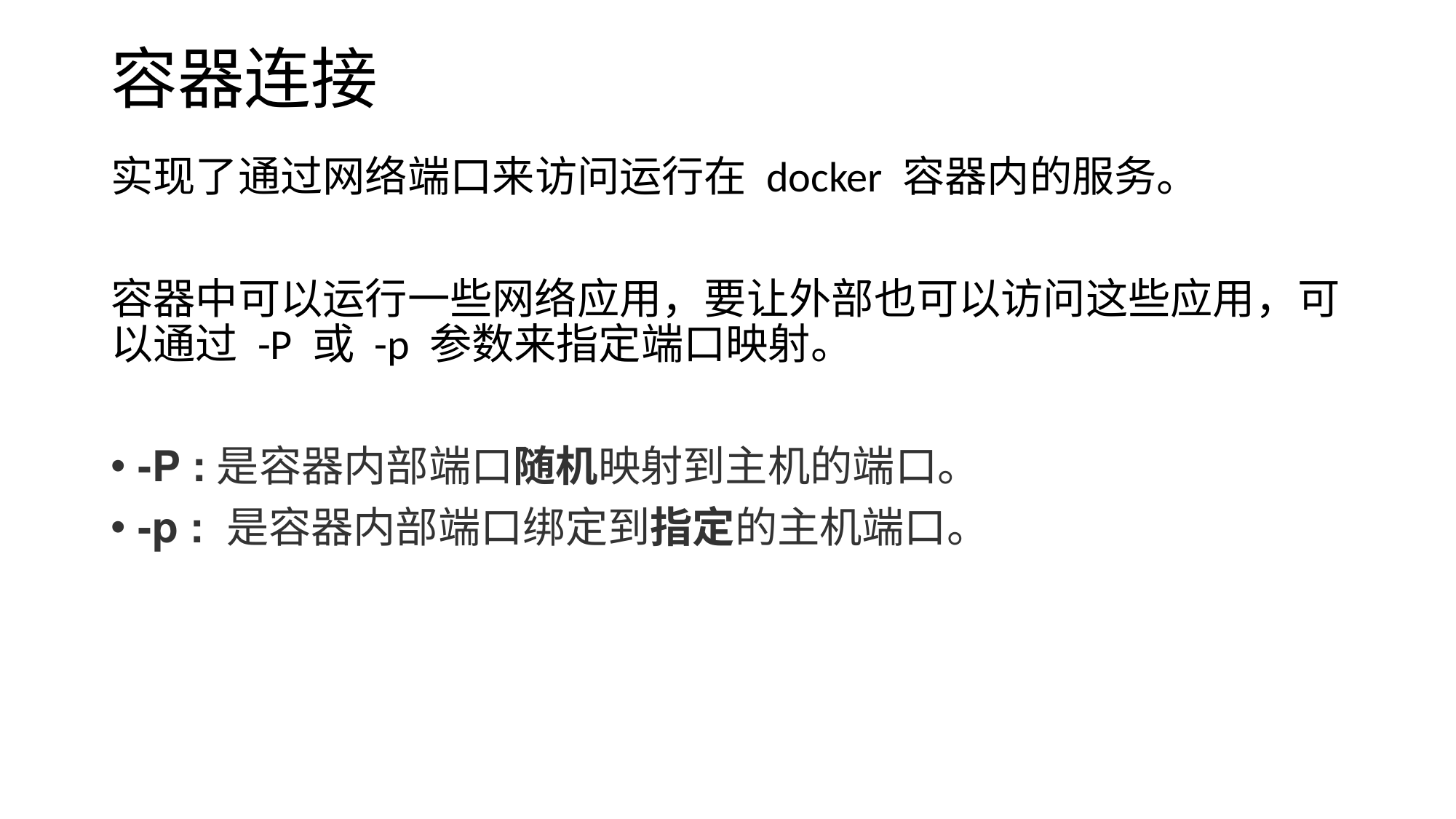

# 容器连接
实现了通过网络端口来访问运行在 docker 容器内的服务。

容器中可以运行一些网络应用，要让外部也可以访问这些应用，可以通过 -P 或 -p 参数来指定端口映射。

-P :是容器内部端口随机映射到主机的端口。
-p : 是容器内部端口绑定到指定的主机端口。